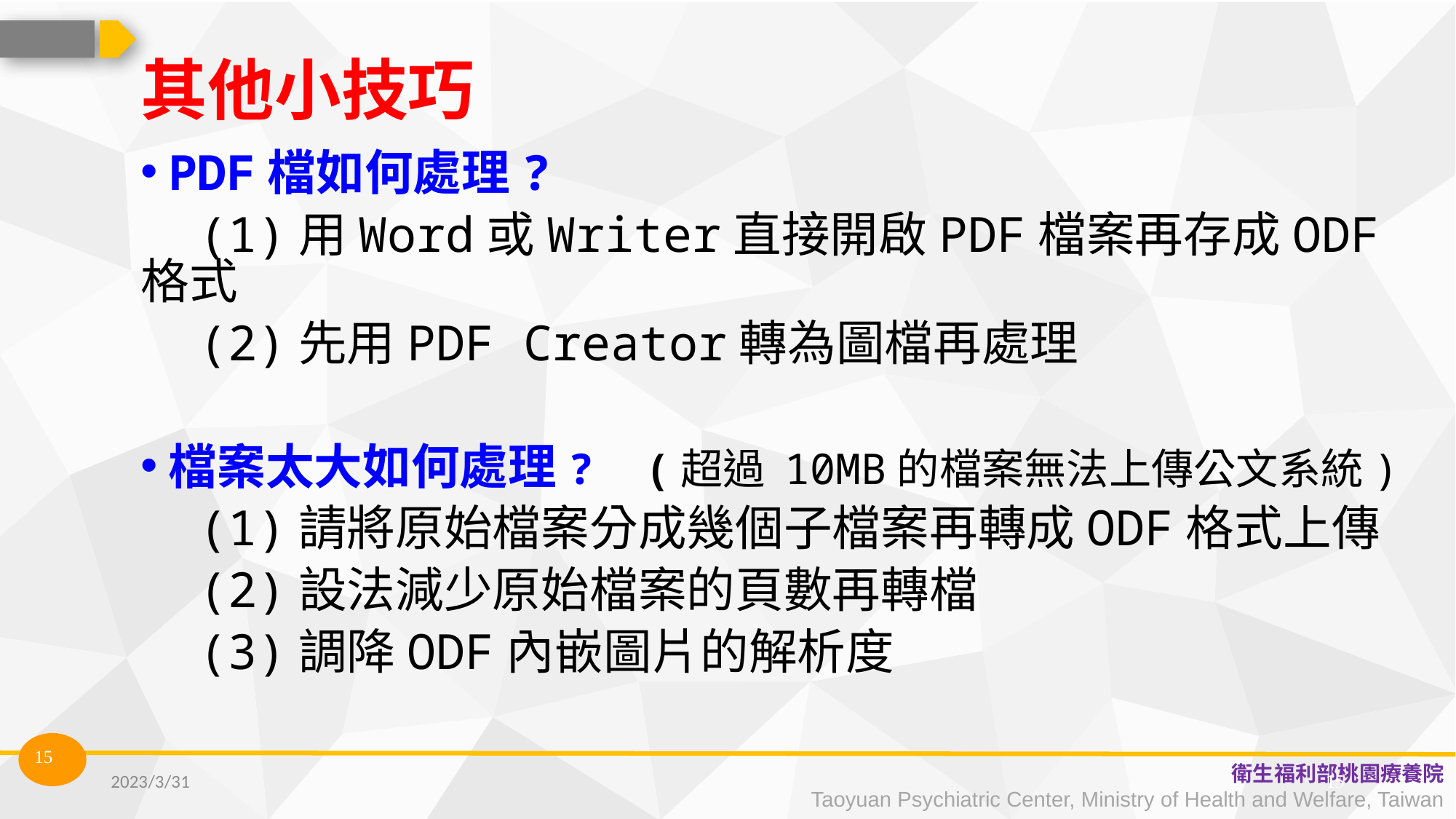

其他小技巧
PDF檔如何處理?
  (1)用Word或Writer直接開啟PDF檔案再存成ODF格式
  (2)先用PDF Creator轉為圖檔再處理

檔案太大如何處理?  (超過 10MB的檔案無法上傳公文系統)
  (1)請將原始檔案分成幾個子檔案再轉成ODF格式上傳
  (2)設法減少原始檔案的頁數再轉檔
  (3)調降ODF內嵌圖片的解析度
2023/3/31
15